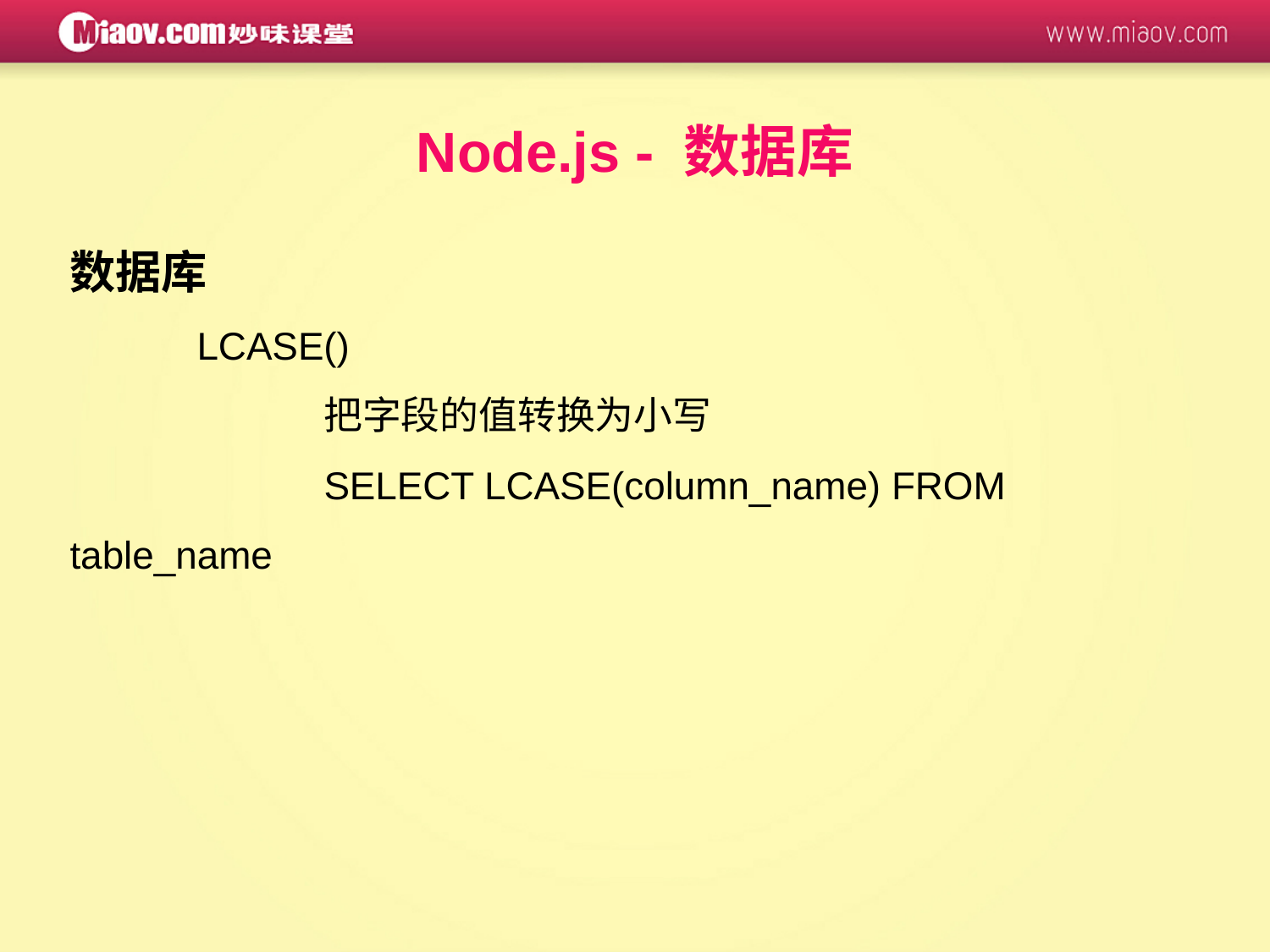

Node.js - 数据库
数据库
	LCASE()
		把字段的值转换为小写
		SELECT LCASE(column_name) FROM table_name